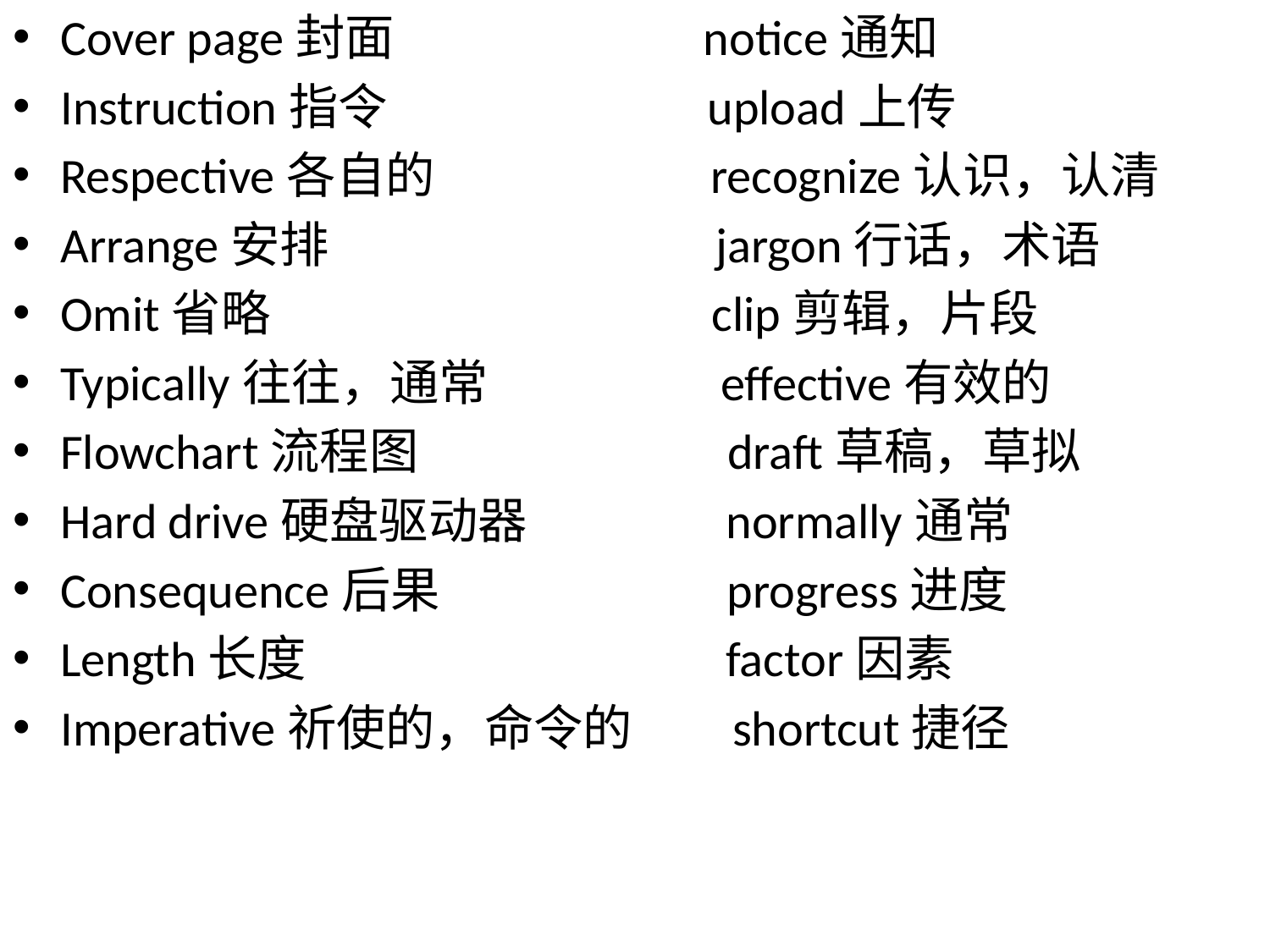

Cover page封面                           notice通知
Instruction指令                            upload上传
Respective各自的                        recognize认识，认清
Arrange安排                                  jargon行话，术语
Omit省略                                       clip剪辑，片段
Typically往往，通常                    effective有效的
Flowchart流程图                           draft草稿，草拟
Hard drive硬盘驱动器                 normally通常
Consequence后果                         progress进度
Length长度                                     factor因素
Imperative祈使的，命令的        shortcut捷径